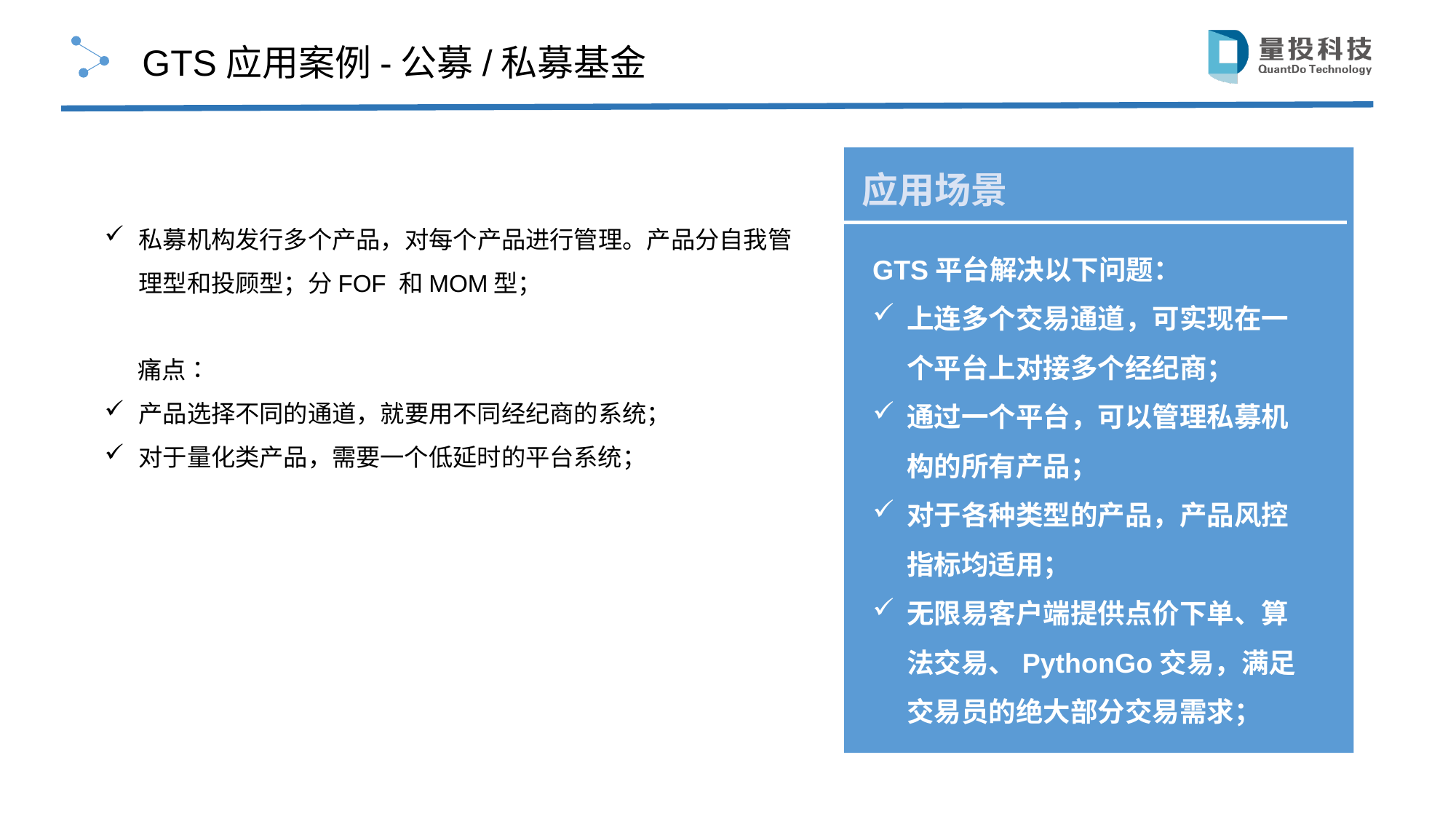

GTS应用案例-公募/私募基金

应用场景
私募机构发行多个产品，对每个产品进行管理。产品分自我管理型和投顾型；分FOF 和MOM型；

     痛点：
产品选择不同的通道，就要用不同经纪商的系统；
对于量化类产品，需要一个低延时的平台系统；

GTS平台解决以下问题：
上连多个交易通道，可实现在一个平台上对接多个经纪商；
通过一个平台，可以管理私募机构的所有产品；
对于各种类型的产品，产品风控指标均适用；
无限易客户端提供点价下单、算法交易、PythonGo交易，满足交易员的绝大部分交易需求；